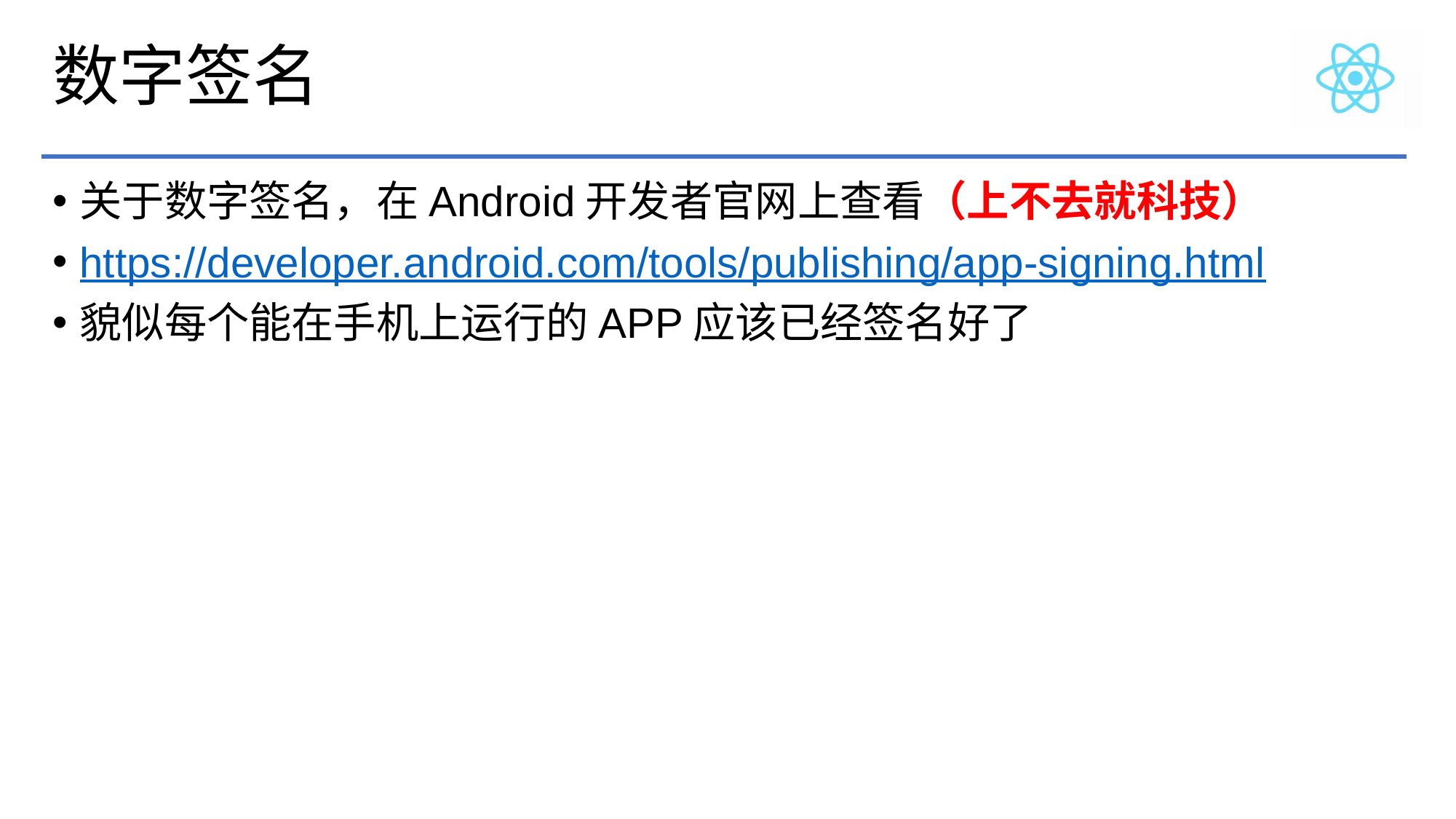

# 数字签名
关于数字签名，在Android开发者官网上查看（上不去就科技）
https://developer.android.com/tools/publishing/app-signing.html
貌似每个能在手机上运行的APP应该已经签名好了